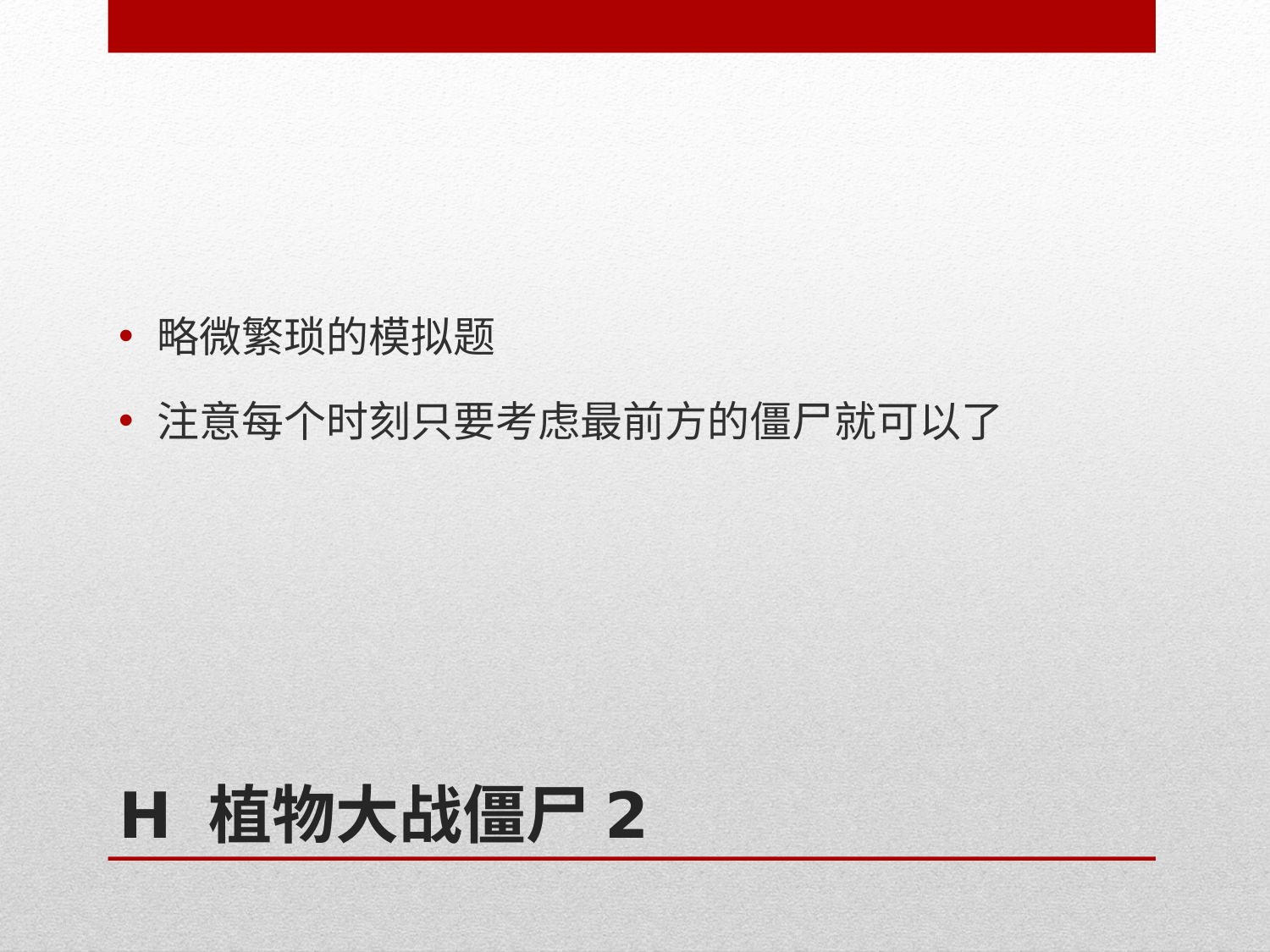

略微繁琐的模拟题
注意每个时刻只要考虑最前方的僵尸就可以了
# H 植物大战僵尸2